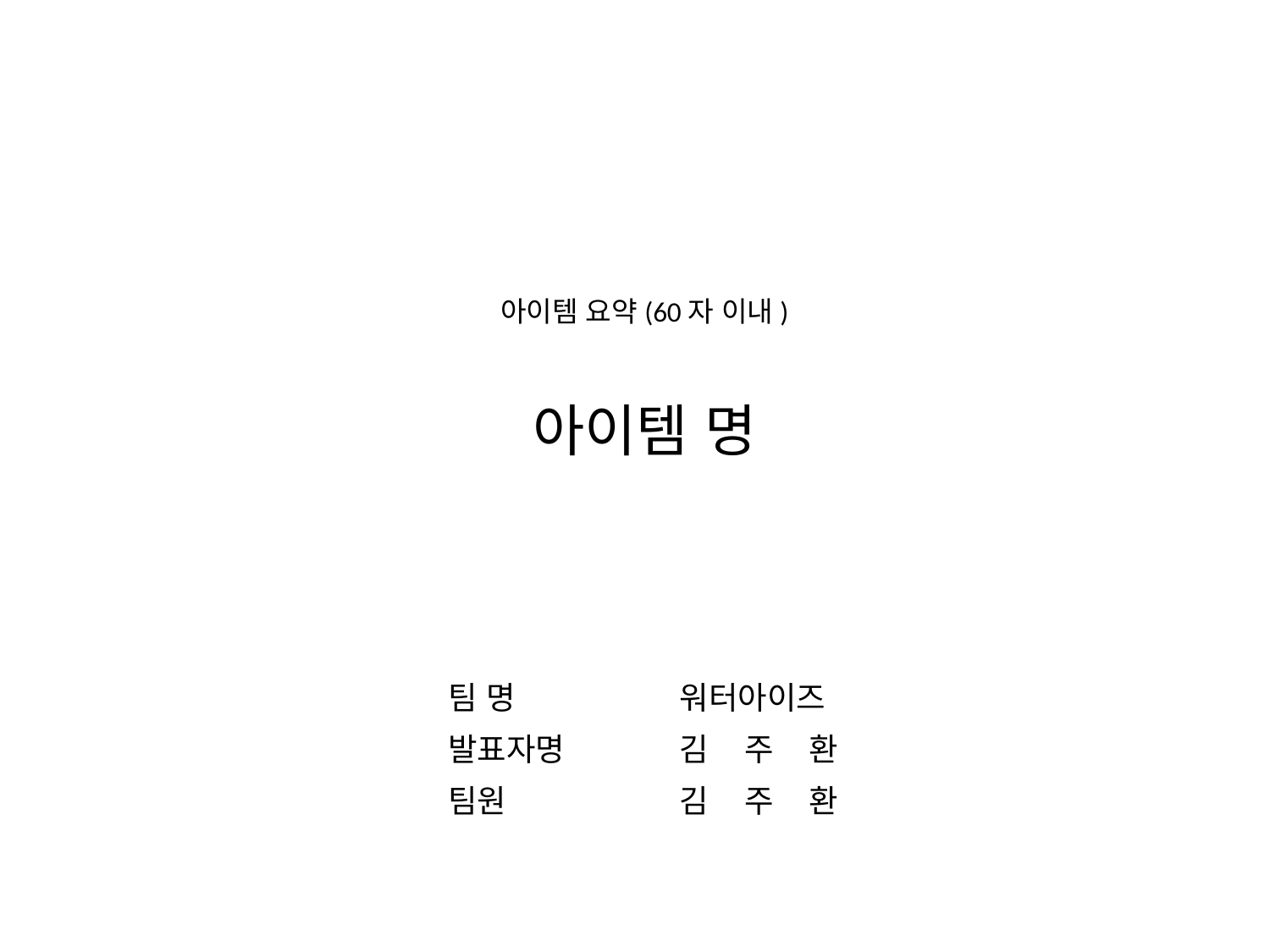

아이템 요약(60자 이내)
아이템 명
| 팀 명 | 워터아이즈 |
| --- | --- |
| 발표자명 | 김 주 환 |
| 팀원 | 김 주 환 |